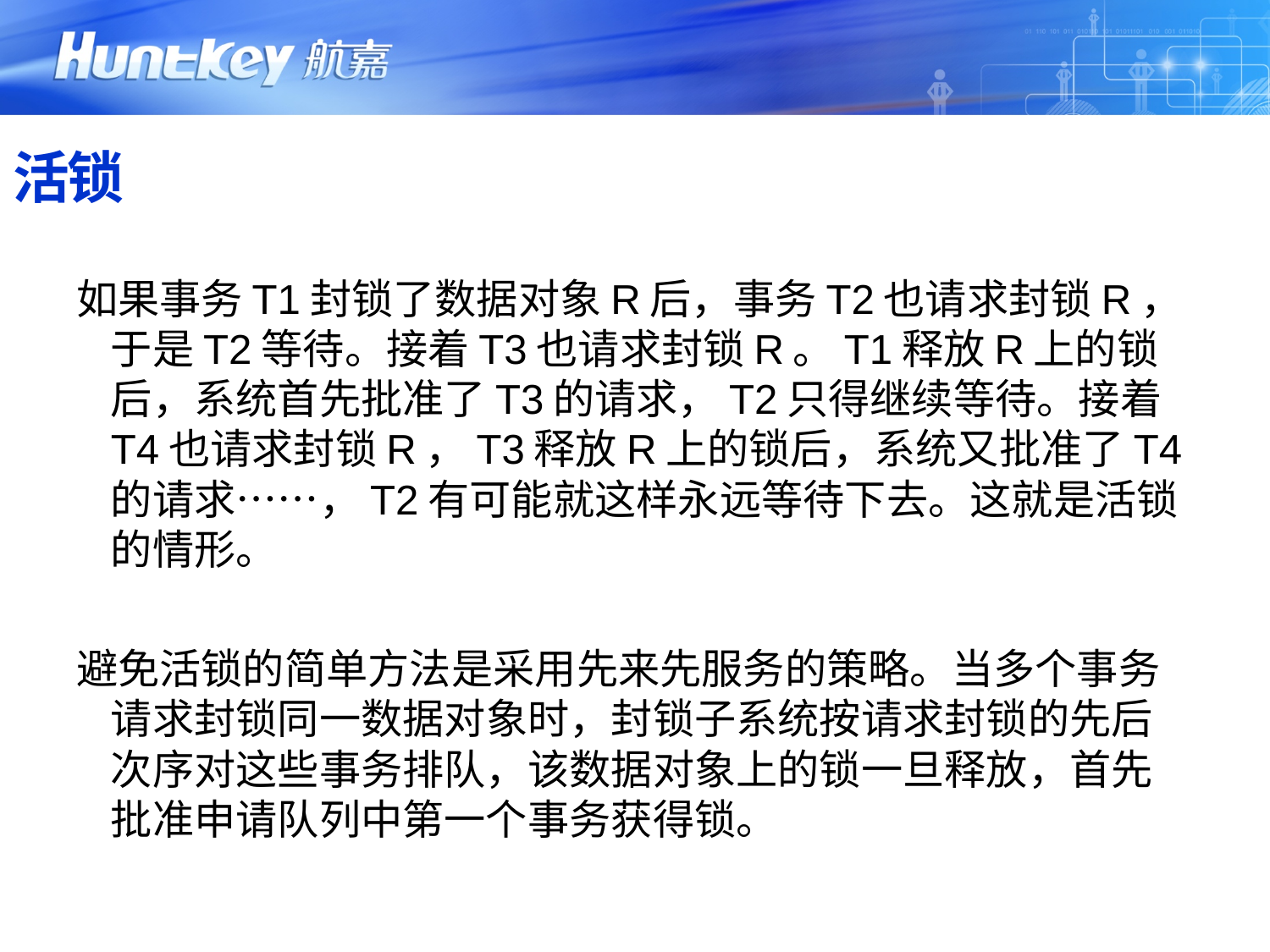

# 活锁
如果事务T1封锁了数据对象R后，事务T2也请求封锁R，于是T2等待。接着T3也请求封锁R。T1释放R上的锁后，系统首先批准了T3的请求，T2只得继续等待。接着T4也请求封锁R，T3释放R上的锁后，系统又批准了T4的请求……，T2有可能就这样永远等待下去。这就是活锁的情形。

避免活锁的简单方法是采用先来先服务的策略。当多个事务请求封锁同一数据对象时，封锁子系统按请求封锁的先后次序对这些事务排队，该数据对象上的锁一旦释放，首先批准申请队列中第一个事务获得锁。